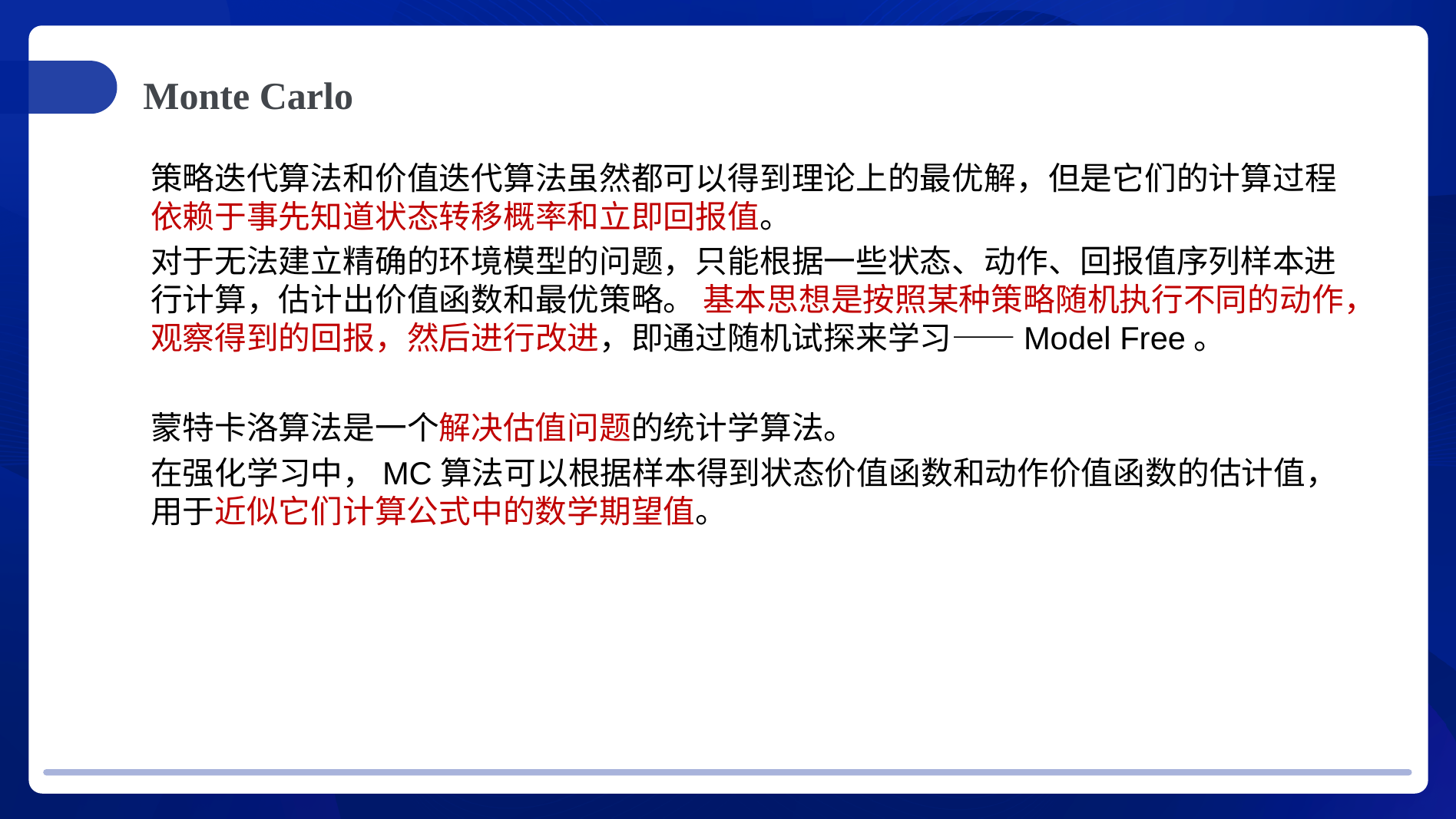

Monte Carlo

策略迭代算法和价值迭代算法虽然都可以得到理论上的最优解，但是它们的计算过程依赖于事先知道状态转移概率和立即回报值。
对于无法建立精确的环境模型的问题，只能根据一些状态、动作、回报值序列样本进行计算，估计出价值函数和最优策略。 基本思想是按照某种策略随机执行不同的动作，观察得到的回报，然后进行改进，即通过随机试探来学习——Model Free。

蒙特卡洛算法是一个解决估值问题的统计学算法。
在强化学习中，MC算法可以根据样本得到状态价值函数和动作价值函数的估计值，用于近似它们计算公式中的数学期望值。